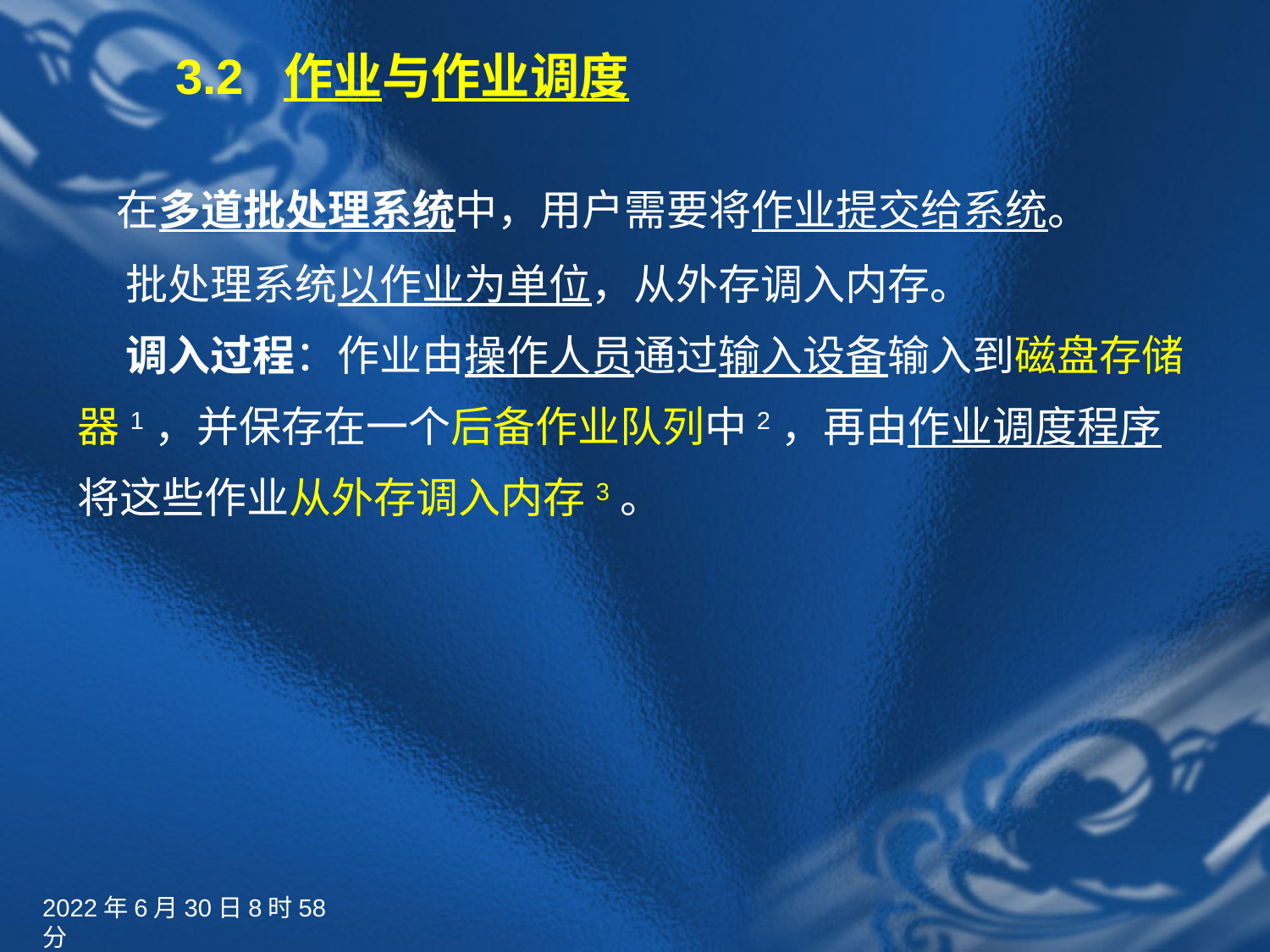

# 3.2  作业与作业调度
  在多道批处理系统中，用户需要将作业提交给系统。
    批处理系统以作业为单位，从外存调入内存。
    调入过程：作业由操作人员通过输入设备输入到磁盘存储器1，并保存在一个后备作业队列中2，再由作业调度程序将这些作业从外存调入内存3。
2022年6月30日8时58分